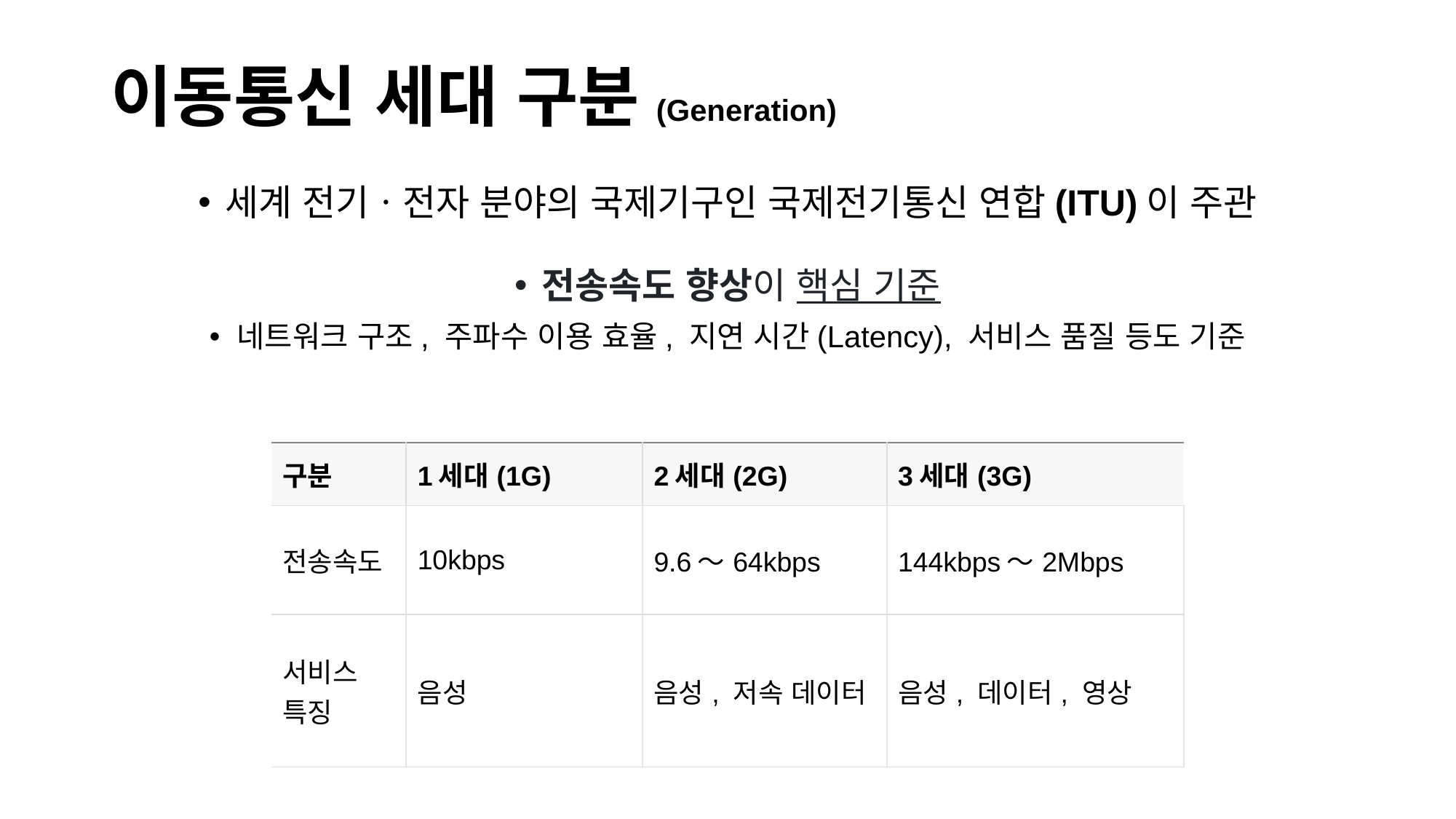

# 이동통신 세대 구분(Generation)
세계 전기ㆍ전자 분야의 국제기구인 국제전기통신 연합(ITU)이 주관

전송속도 향상이 핵심 기준
네트워크 구조, 주파수 이용 효율, 지연 시간(Latency), 서비스 품질 등도 기준

| 구분 | 1세대(1G) | 2세대(2G) | 3세대(3G) |
| --- | --- | --- | --- |
| 전송속도 | 10kbps | 9.6～64kbps | 144kbps～2Mbps |
| 서비스 특징 | 음성 | 음성, 저속 데이터 | 음성, 데이터, 영상 |